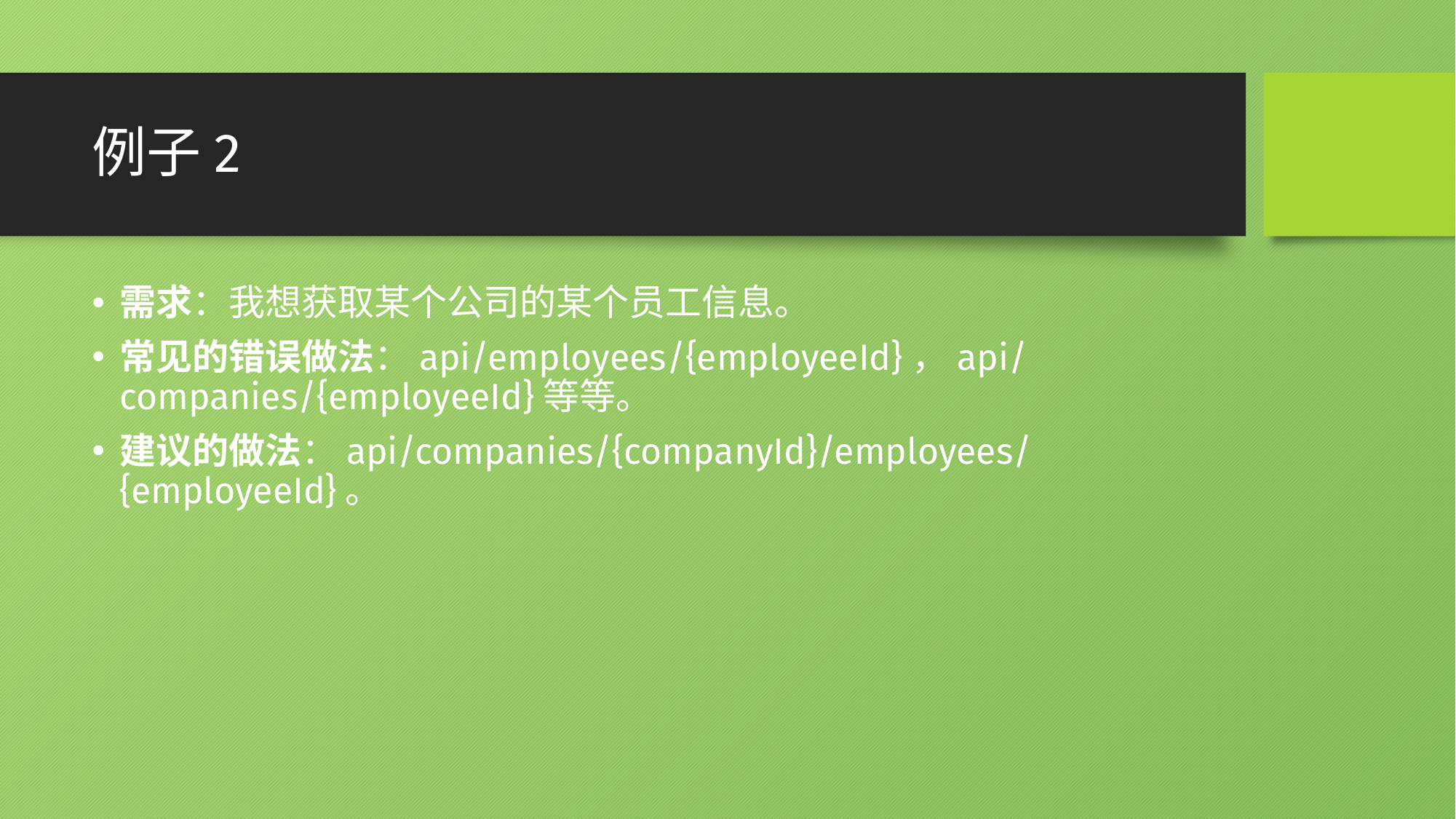

# 例子2
需求：我想获取某个公司的某个员工信息。
常见的错误做法：api/employees/{employeeId}，api/companies/{employeeId}等等。
建议的做法：api/companies/{companyId}/employees/{employeeId}。